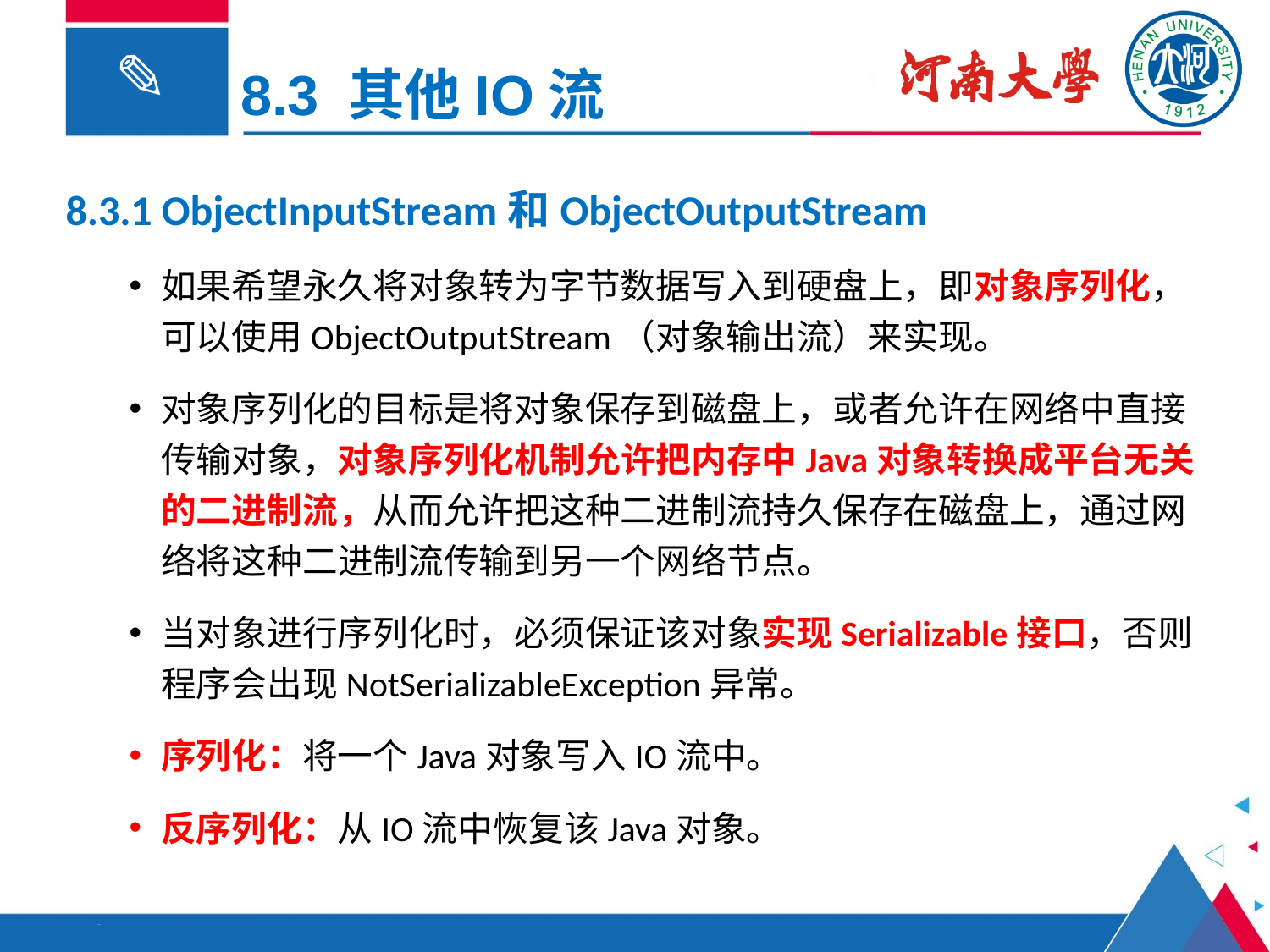

8.3 其他IO流
8.3.1 ObjectInputStream和ObjectOutputStream
如果希望永久将对象转为字节数据写入到硬盘上，即对象序列化，可以使用ObjectOutputStream（对象输出流）来实现。
对象序列化的目标是将对象保存到磁盘上，或者允许在网络中直接传输对象，对象序列化机制允许把内存中Java对象转换成平台无关的二进制流，从而允许把这种二进制流持久保存在磁盘上，通过网络将这种二进制流传输到另一个网络节点。
当对象进行序列化时，必须保证该对象实现Serializable接口，否则程序会出现NotSerializableException异常。
序列化：将一个Java对象写入IO流中。
反序列化：从IO流中恢复该Java对象。